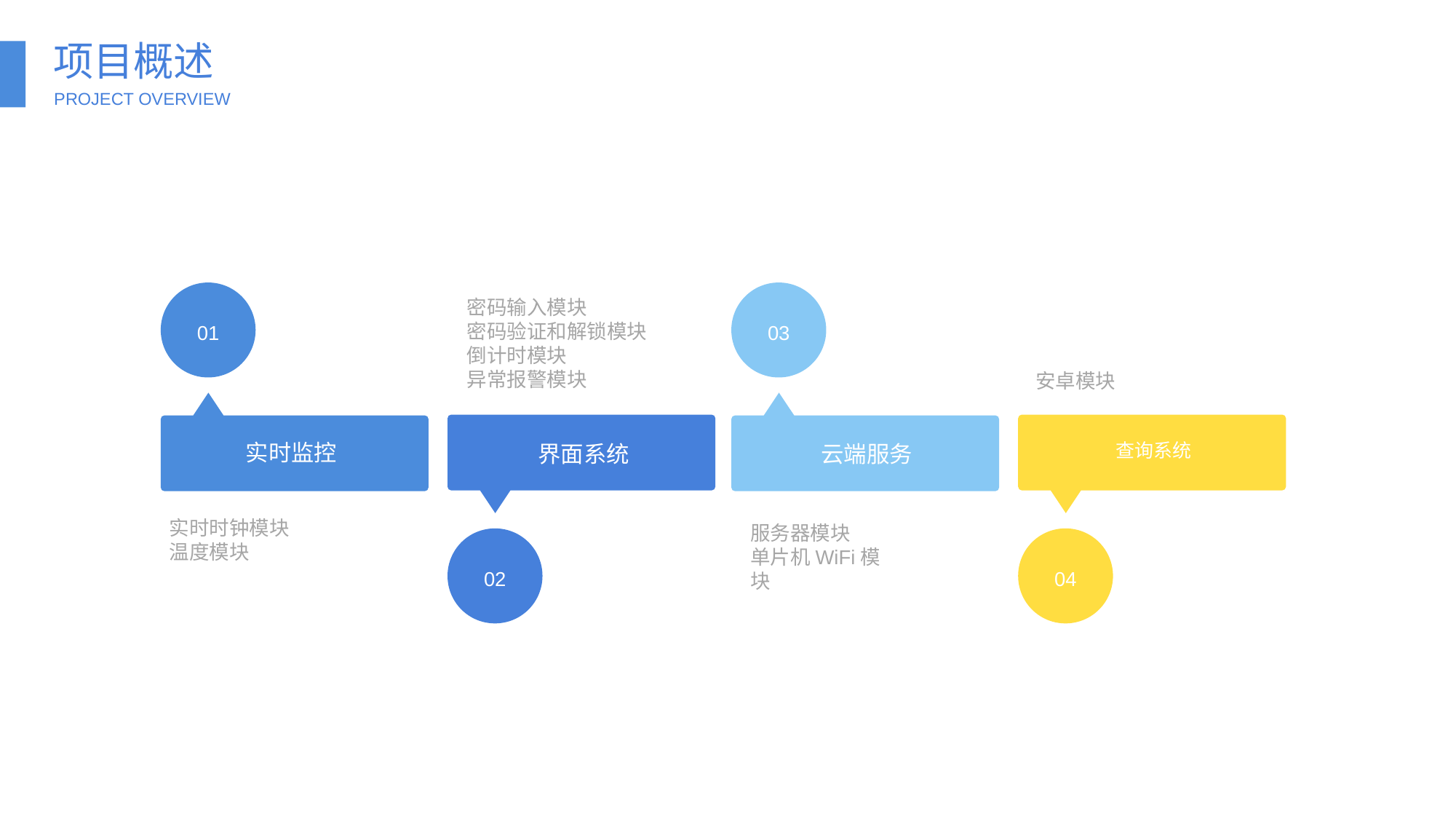

项目概述

PROJECT OVERVIEW

01

03
密码输入模块
密码验证和解锁模块
倒计时模块
异常报警模块
安卓模块

实时监控
查询系统
界面系统
云端服务
实时时钟模块
温度模块
服务器模块
单片机WiFi模块

02

04